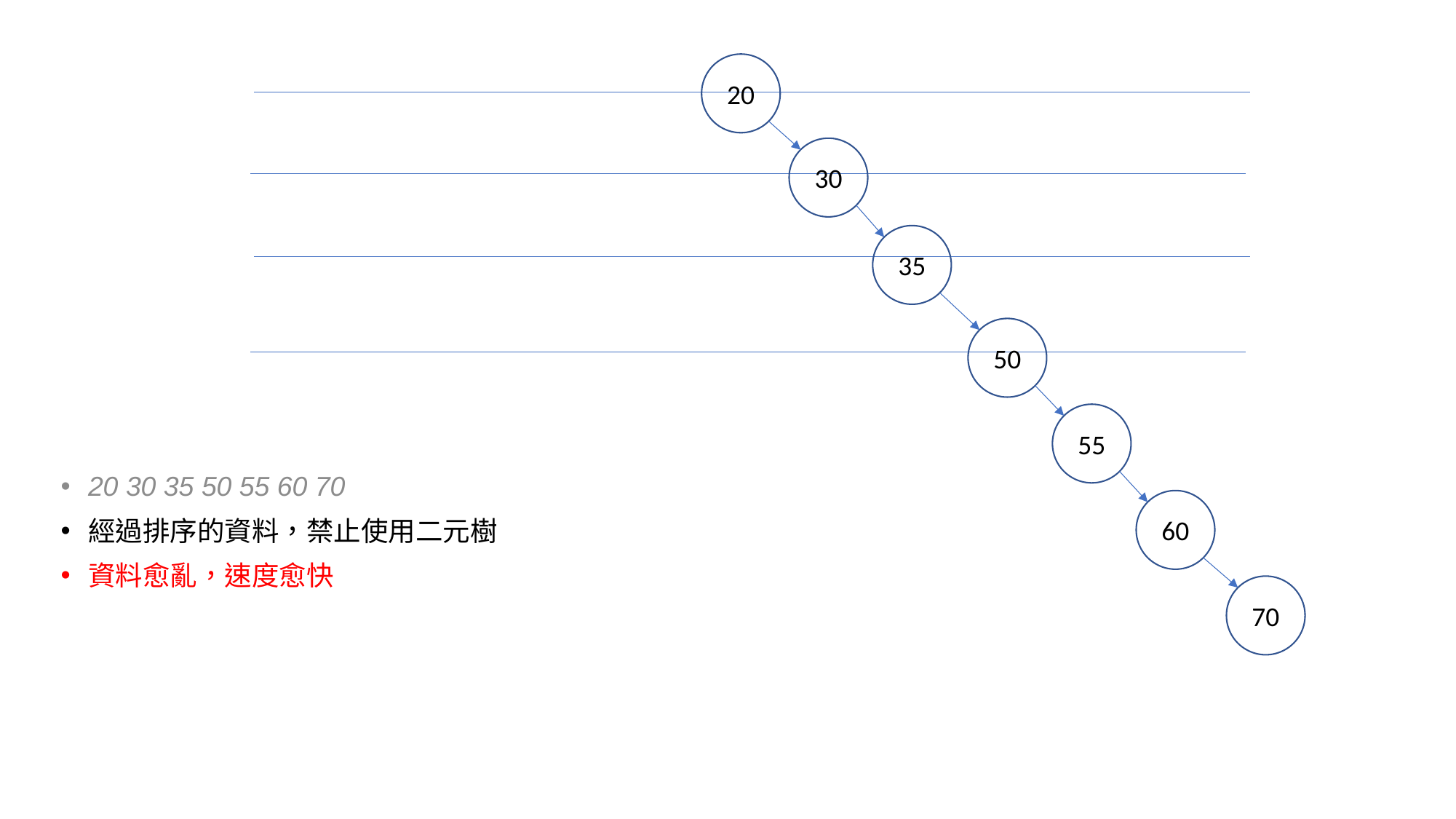

20
30
35
50
55
20 30 35 50 55 60 70
經過排序的資料，禁止使用二元樹
資料愈亂，速度愈快
60
70